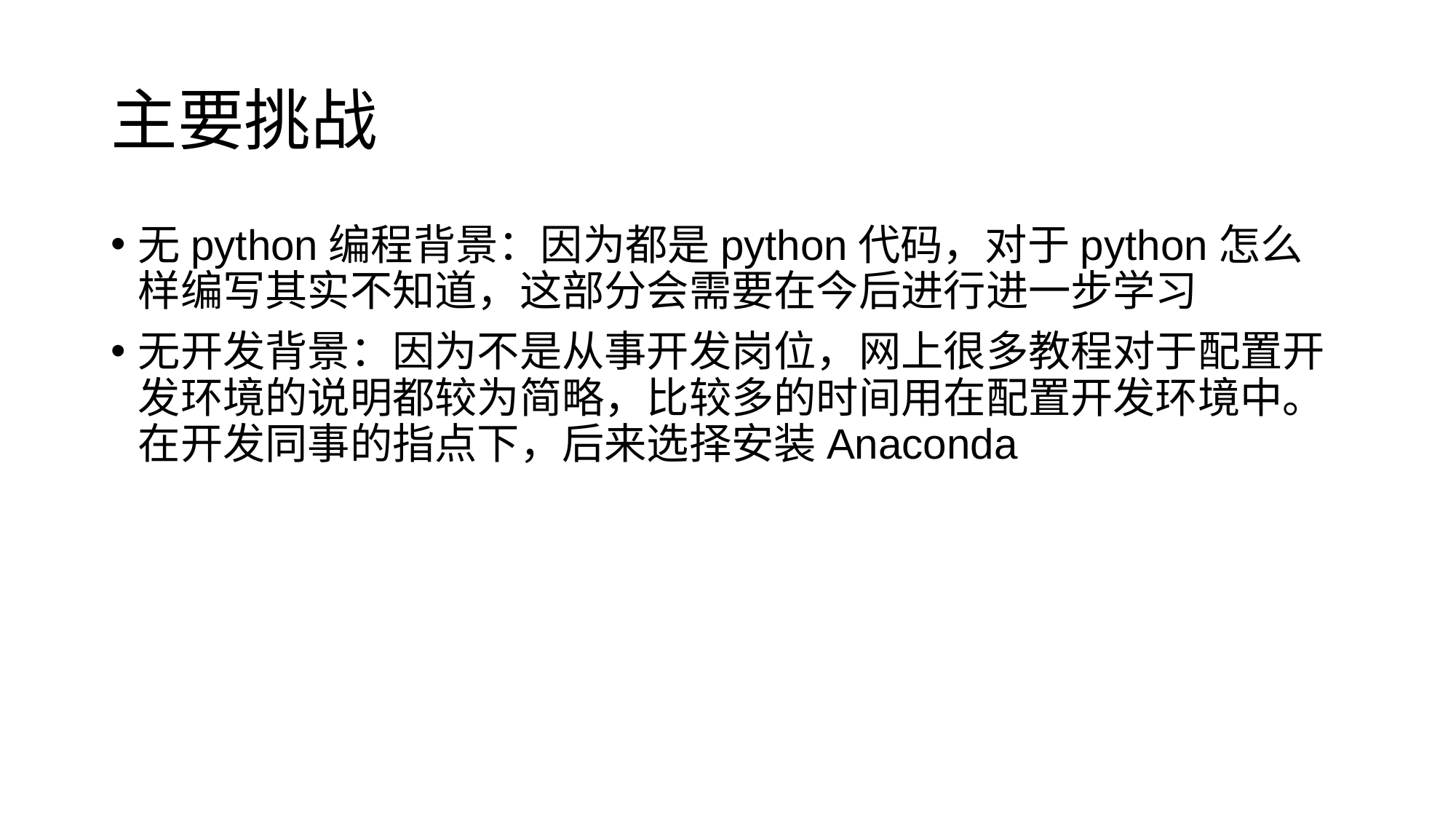

# 主要挑战
无python编程背景：因为都是python代码，对于python怎么样编写其实不知道，这部分会需要在今后进行进一步学习
无开发背景：因为不是从事开发岗位，网上很多教程对于配置开发环境的说明都较为简略，比较多的时间用在配置开发环境中。在开发同事的指点下，后来选择安装Anaconda